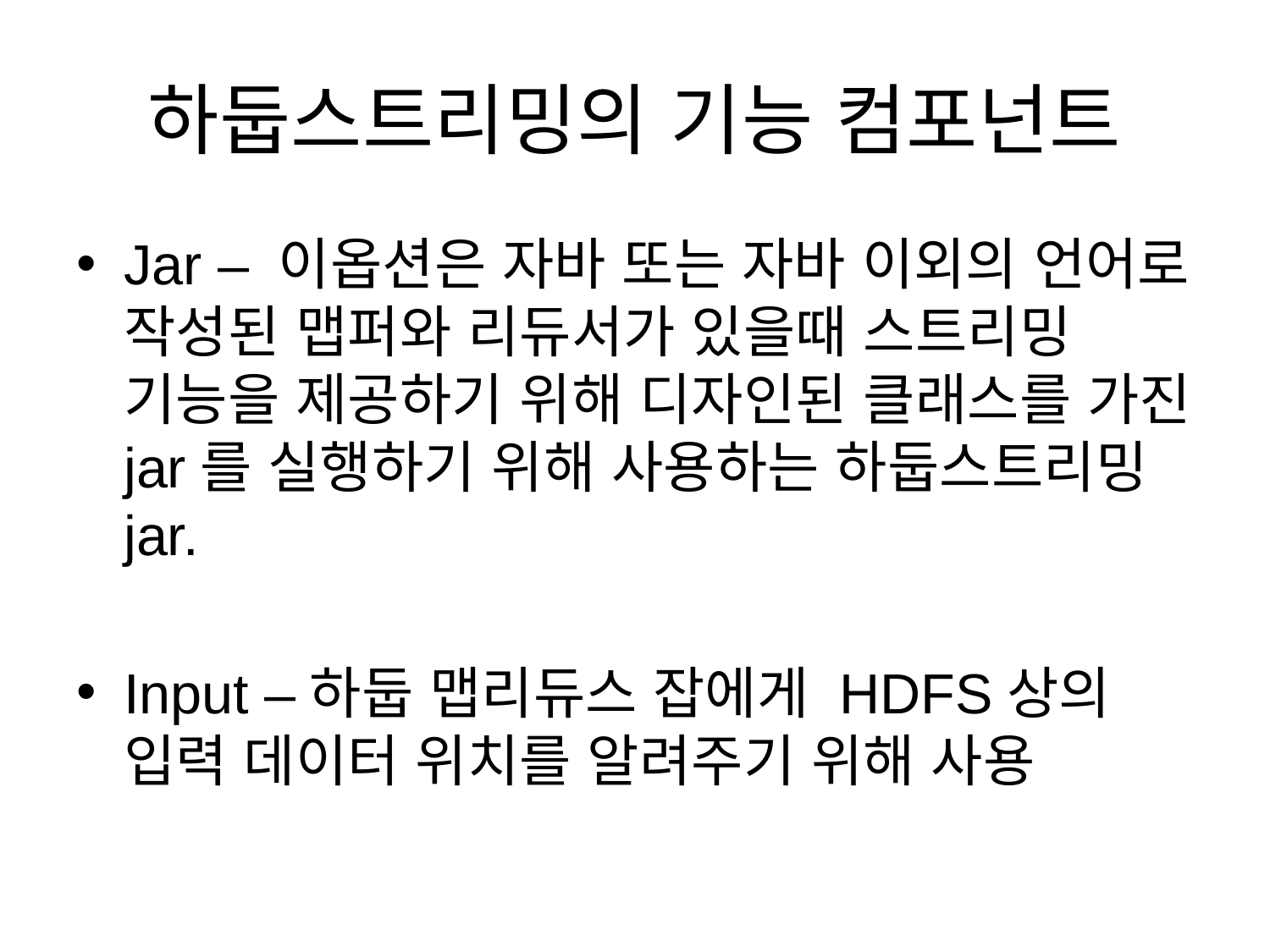

# 하둡스트리밍의 기능 컴포넌트
Jar – 이옵션은 자바 또는 자바 이외의 언어로 작성된 맵퍼와 리듀서가 있을때 스트리밍 기능을 제공하기 위해 디자인된 클래스를 가진 jar를 실행하기 위해 사용하는 하둡스트리밍 jar.

Input –하둡 맵리듀스 잡에게 HDFS상의 입력 데이터 위치를 알려주기 위해 사용